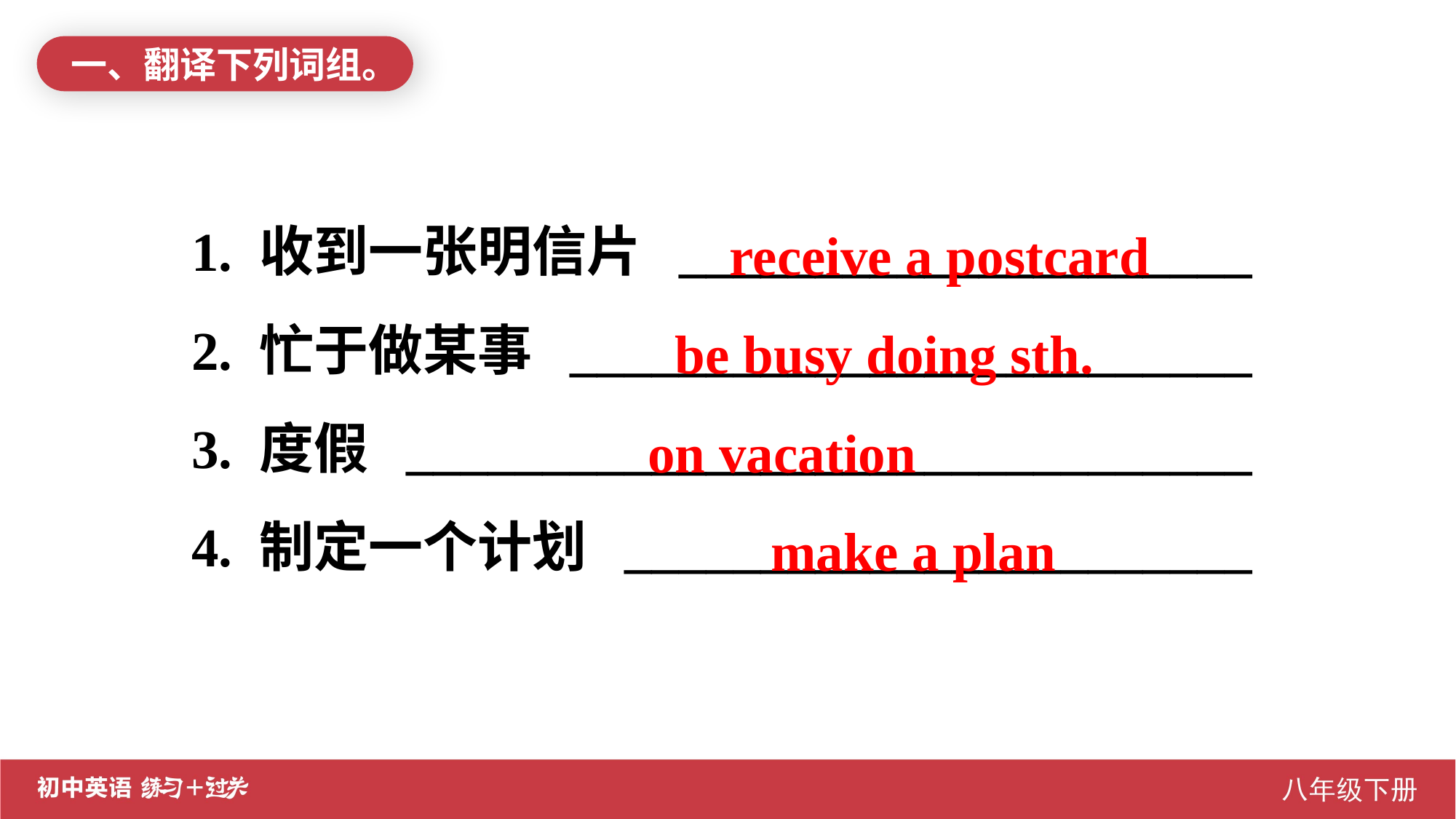

一、翻译下列词组。
1. 收到一张明信片  _____________________
2. 忙于做某事  _________________________
3. 度假  _______________________________
4. 制定一个计划  _______________________
      receive a postcard
  be busy doing sth.
on vacation
         make a plan